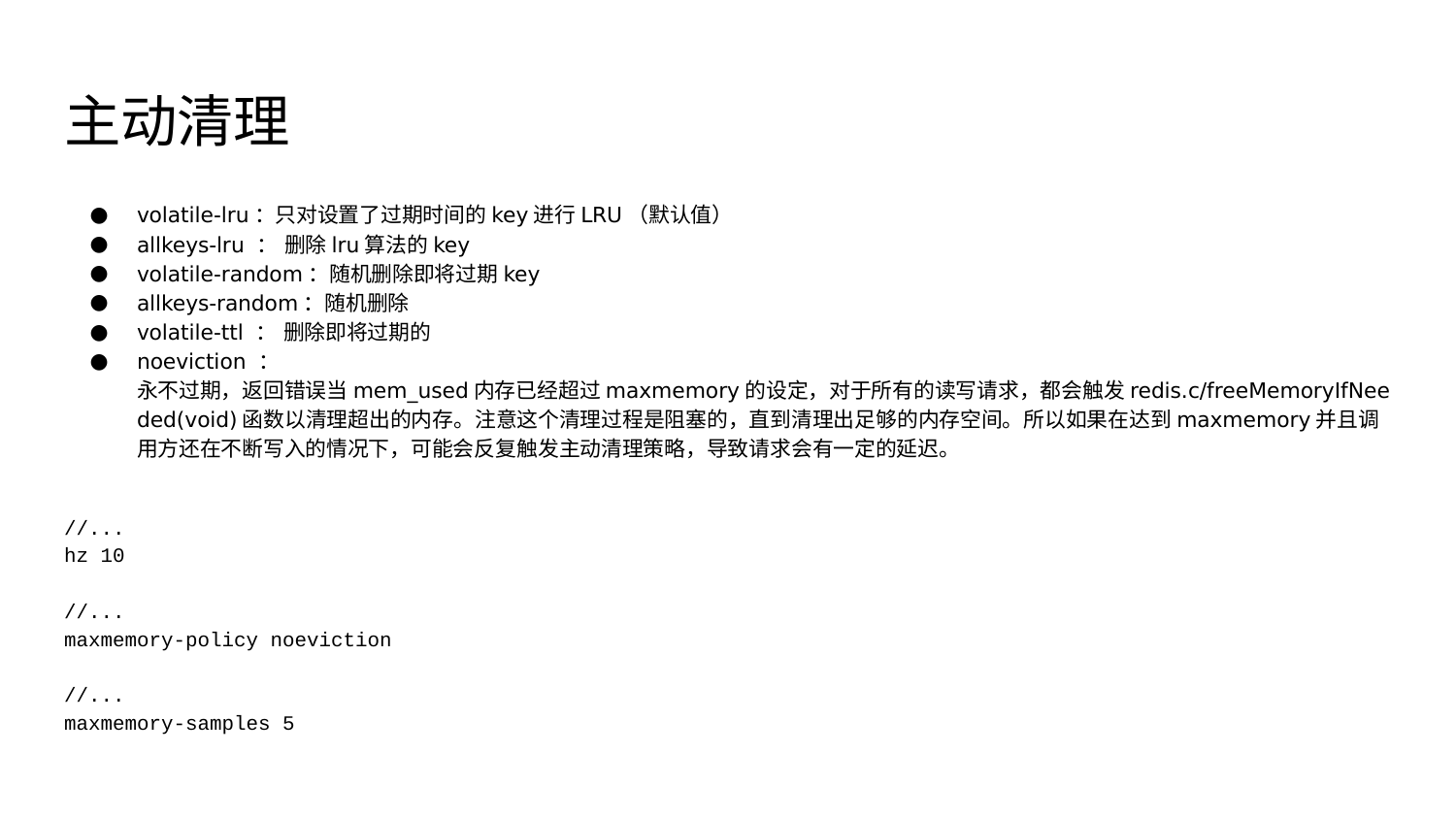

# 主动清理
volatile-lru：只对设置了过期时间的key进行LRU（默认值）
allkeys-lru ： 删除lru算法的key
volatile-random：随机删除即将过期key
allkeys-random：随机删除
volatile-ttl ： 删除即将过期的
noeviction ： 永不过期，返回错误当mem_used内存已经超过maxmemory的设定，对于所有的读写请求，都会触发redis.c/freeMemoryIfNeeded(void)函数以清理超出的内存。注意这个清理过程是阻塞的，直到清理出足够的内存空间。所以如果在达到maxmemory并且调用方还在不断写入的情况下，可能会反复触发主动清理策略，导致请求会有一定的延迟。
//...
hz 10
//...
maxmemory-policy noeviction
//...
maxmemory-samples 5